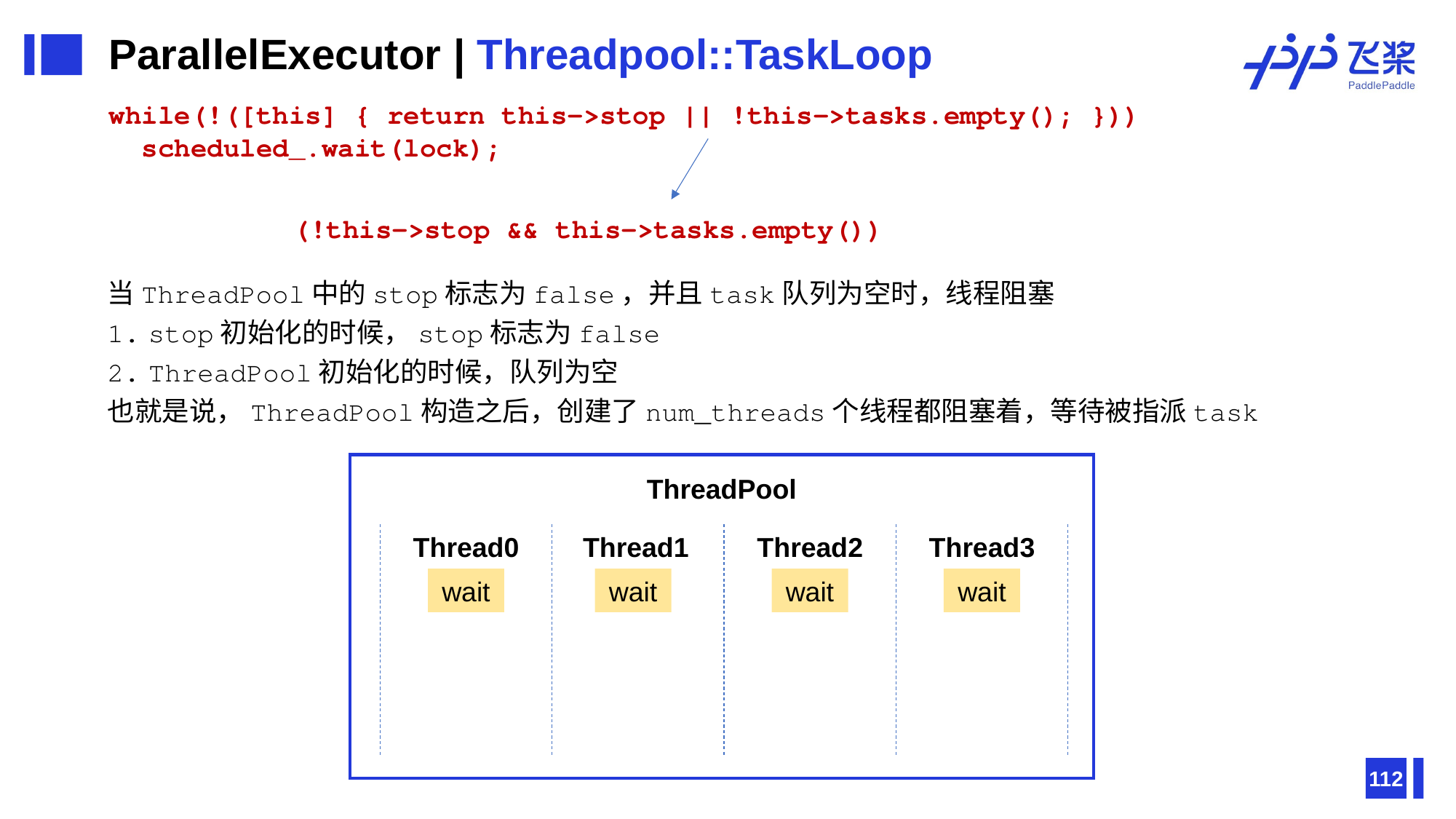

ParallelExecutor | Threadpool::TaskLoop
while(!([this] { return this->stop || !this->tasks.empty(); }))
  scheduled_.wait(lock);
(!this->stop && this->tasks.empty())
当ThreadPool中的stop标志为false，并且task队列为空时，线程阻塞
stop初始化的时候，stop标志为false
ThreadPool初始化的时候，队列为空
也就是说，ThreadPool构造之后，创建了num_threads个线程都阻塞着，等待被指派task

ThreadPool
Thread0
Thread1
Thread2
Thread3
wait
wait
wait
wait
112